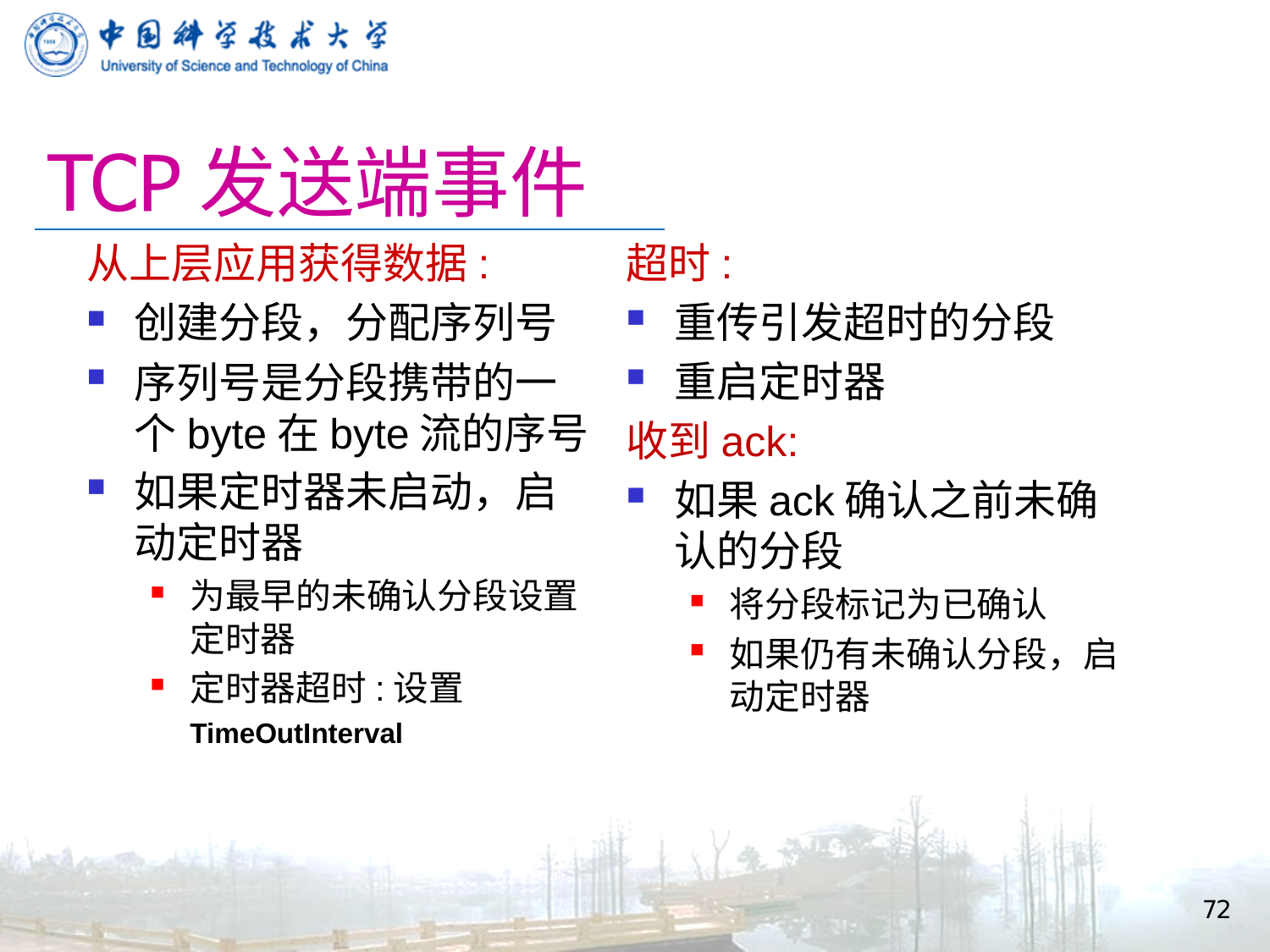

# TCP发送端事件
从上层应用获得数据:
创建分段，分配序列号
序列号是分段携带的一个byte在byte流的序号
如果定时器未启动，启动定时器
为最早的未确认分段设置定时器
定时器超时:设置 TimeOutInterval
超时:
重传引发超时的分段
重启定时器
收到ack:
如果ack确认之前未确认的分段
将分段标记为已确认
如果仍有未确认分段，启动定时器
72